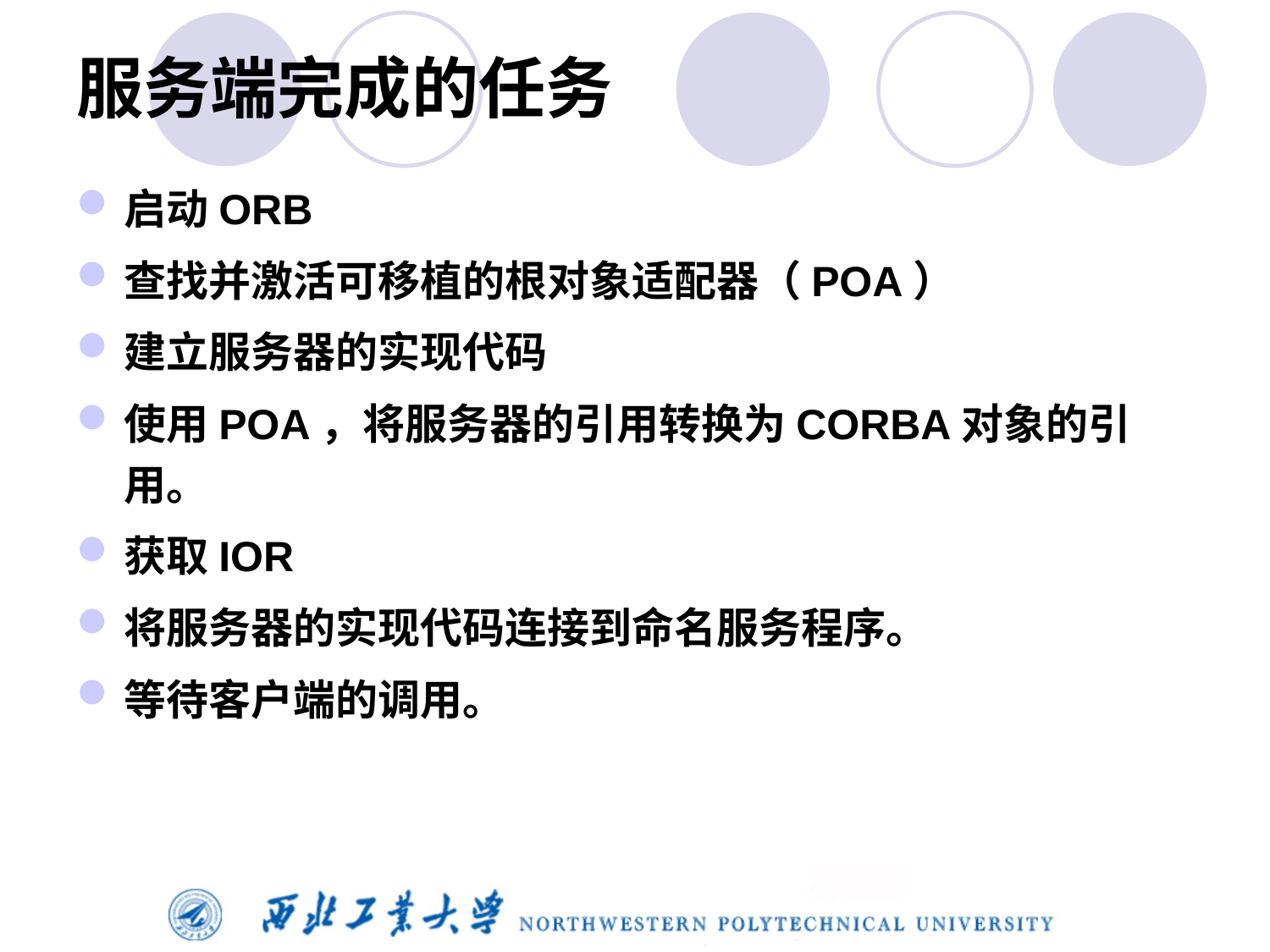

# 服务端完成的任务
启动ORB
查找并激活可移植的根对象适配器（POA）
建立服务器的实现代码
使用POA，将服务器的引用转换为CORBA对象的引用。
获取IOR
将服务器的实现代码连接到命名服务程序。
等待客户端的调用。